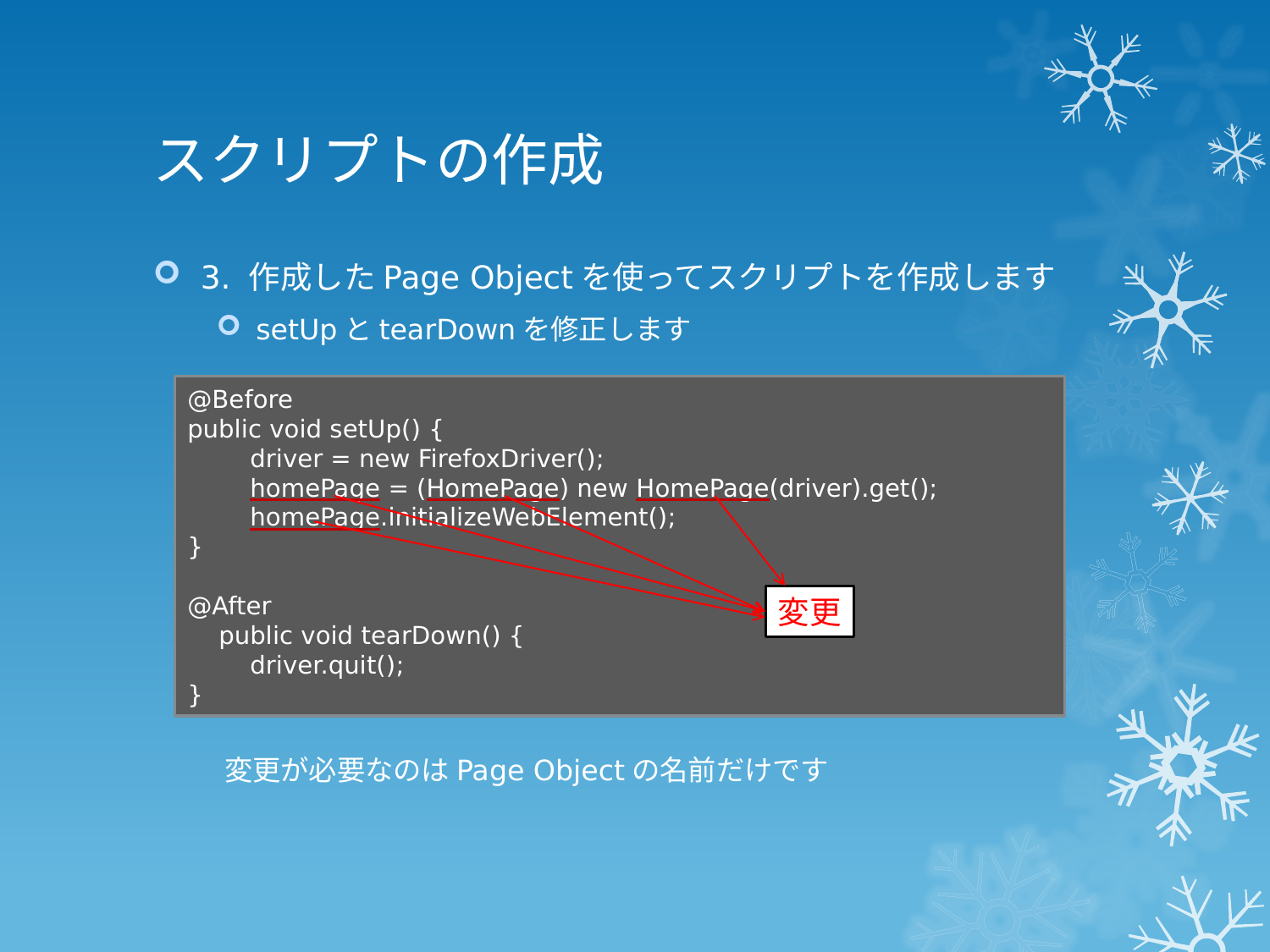

# スクリプトの作成
3. 作成したPage Objectを使ってスクリプトを作成します
setUpとtearDownを修正します
@Before
public void setUp() {
        driver = new FirefoxDriver();
        homePage = (HomePage) new HomePage(driver).get();
        homePage.initializeWebElement();
}

@After
    public void tearDown() {
        driver.quit();
}
変更
変更が必要なのはPage Objectの名前だけです